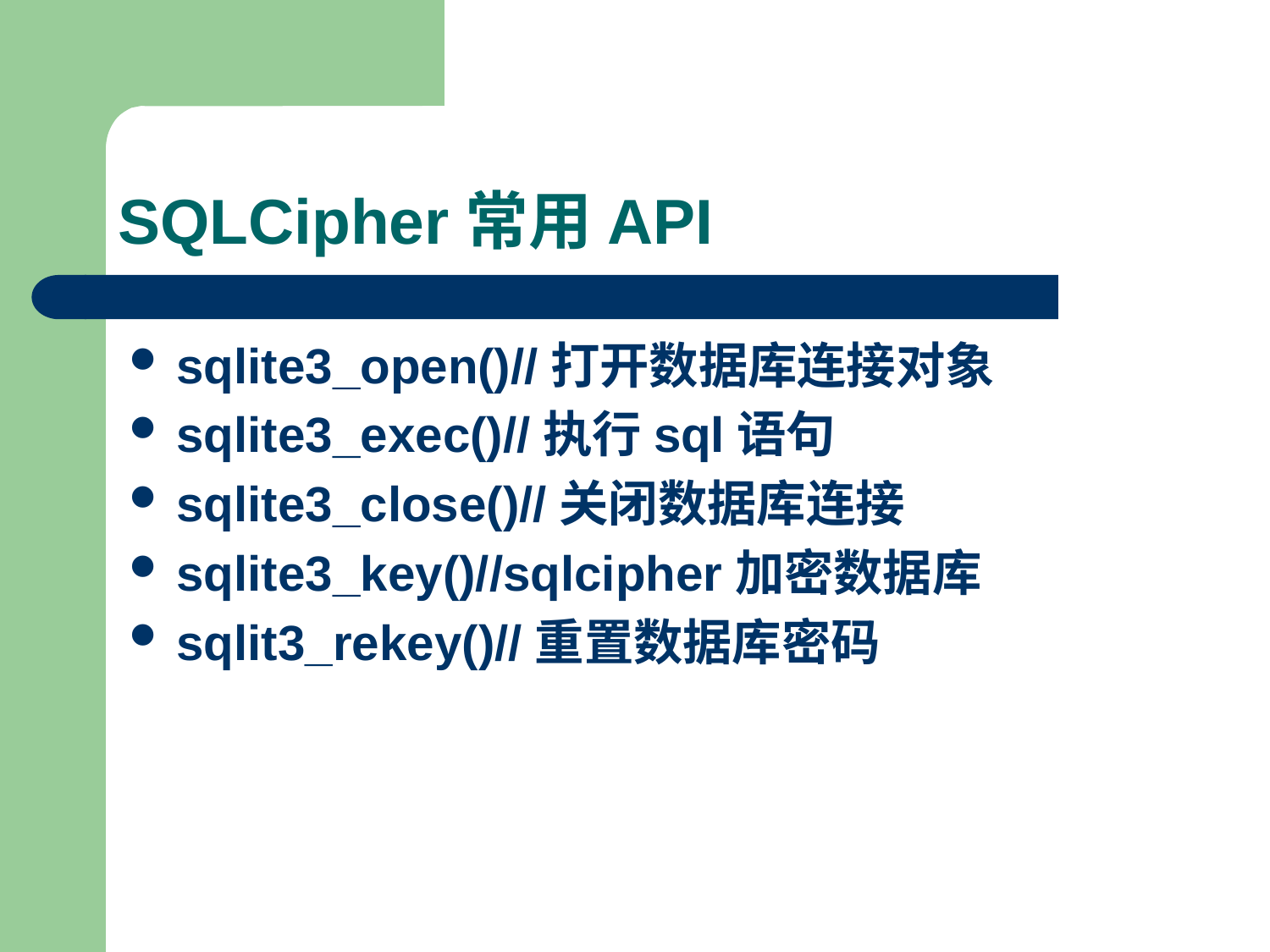

# SQLCipher常用API
sqlite3_open()//打开数据库连接对象
sqlite3_exec()//执行sql语句
sqlite3_close()//关闭数据库连接
sqlite3_key()//sqlcipher加密数据库
sqlit3_rekey()//重置数据库密码